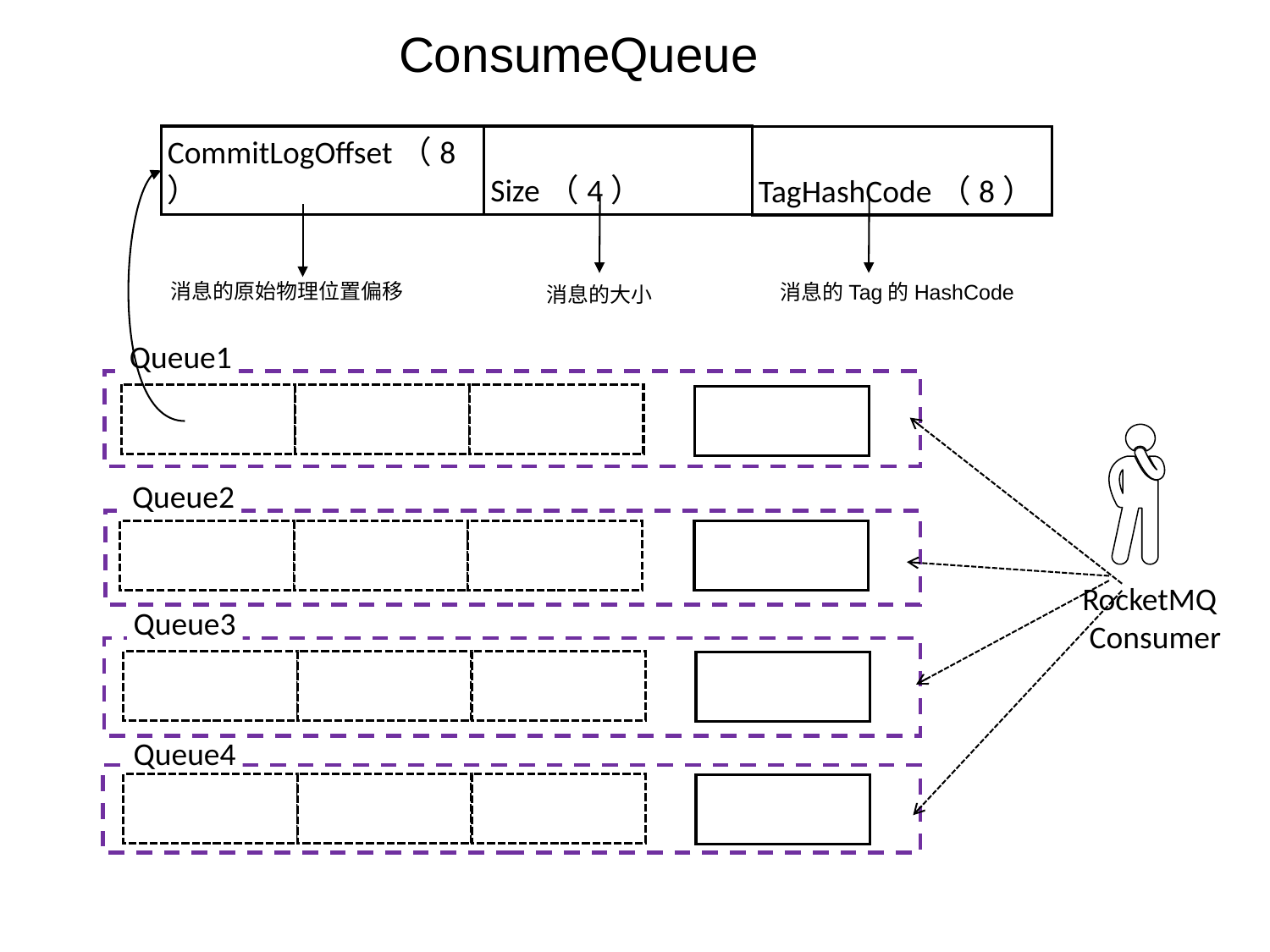

ConsumeQueue
               Size（4）
CommitLogOffset（8）
   TagHashCode（8）
消息的原始物理位置偏移
消息的Tag的HashCode
消息的大小
Queue1

Queue2

 RocketMQ
  Consumer
Queue3

Queue4